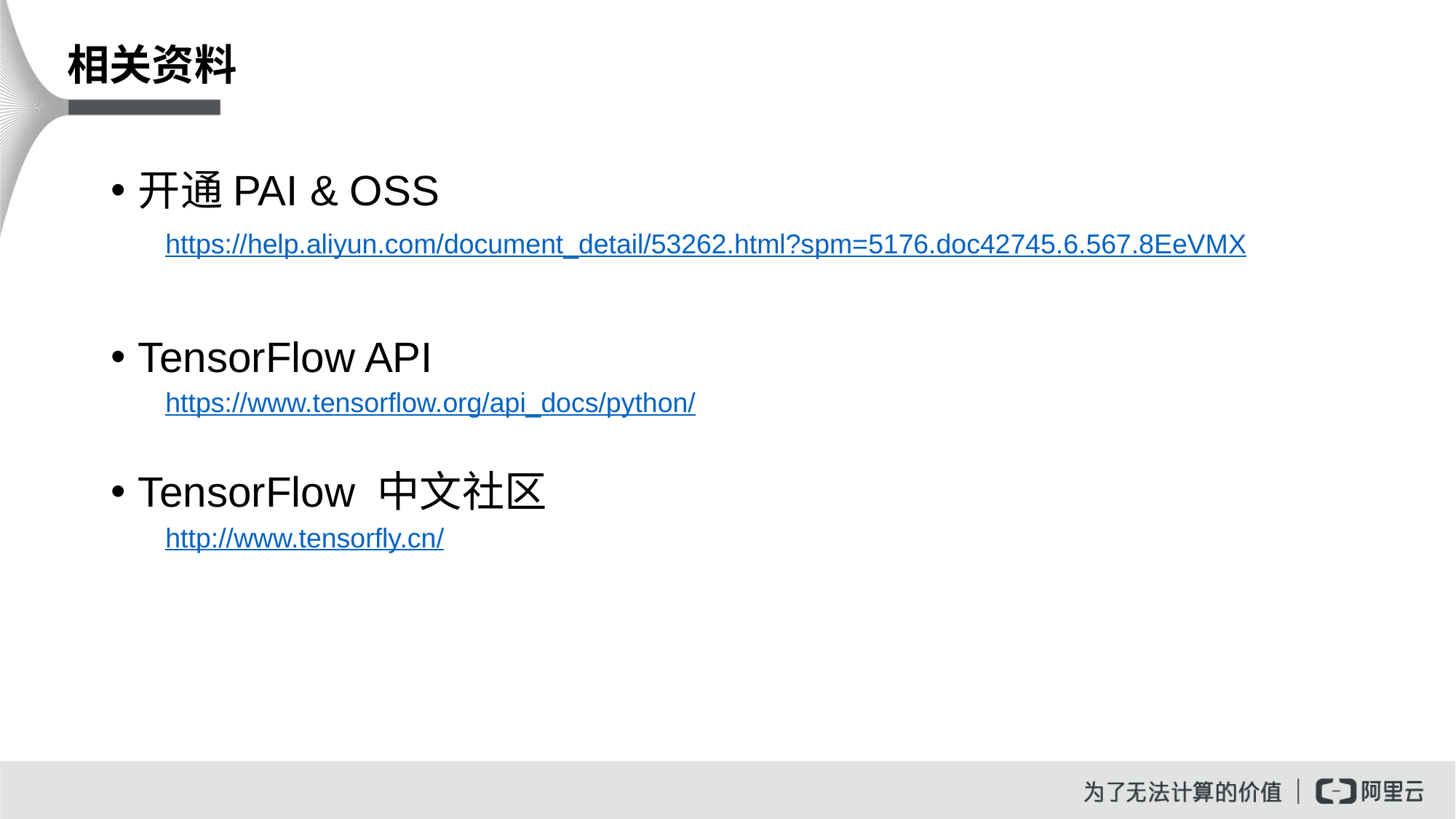

相关资料
开通PAI & OSS
https://help.aliyun.com/document_detail/53262.html?spm=5176.doc42745.6.567.8EeVMX

TensorFlow API
https://www.tensorflow.org/api_docs/python/

TensorFlow 中文社区
http://www.tensorfly.cn/